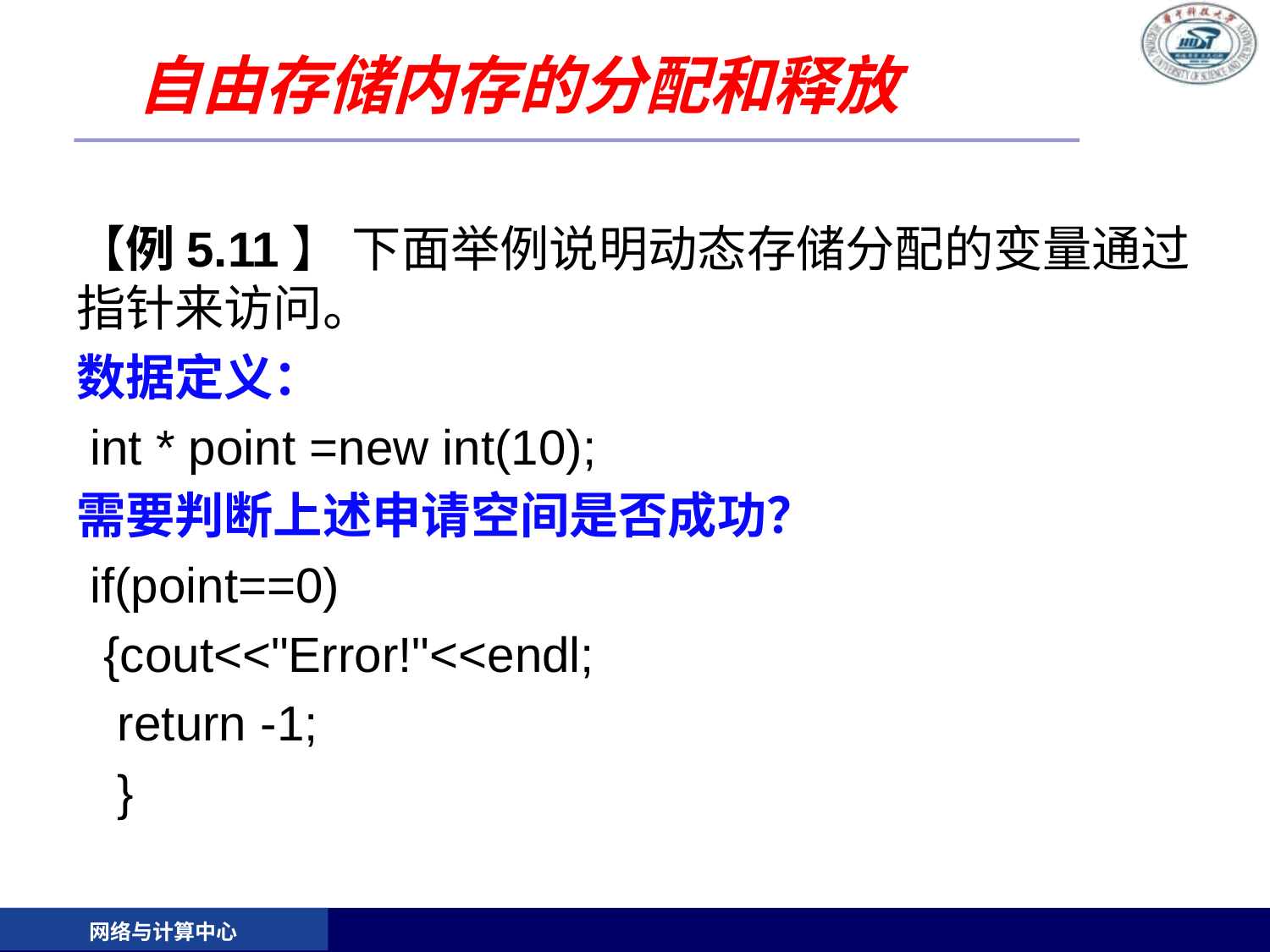

# 自由存储内存的分配和释放
【例5.11】 下面举例说明动态存储分配的变量通过指针来访问。
数据定义：
 int * point =new int(10);
需要判断上述申请空间是否成功？
 if(point==0)
  {cout<<"Error!"<<endl;
   return -1;
   }

网络与计算中心